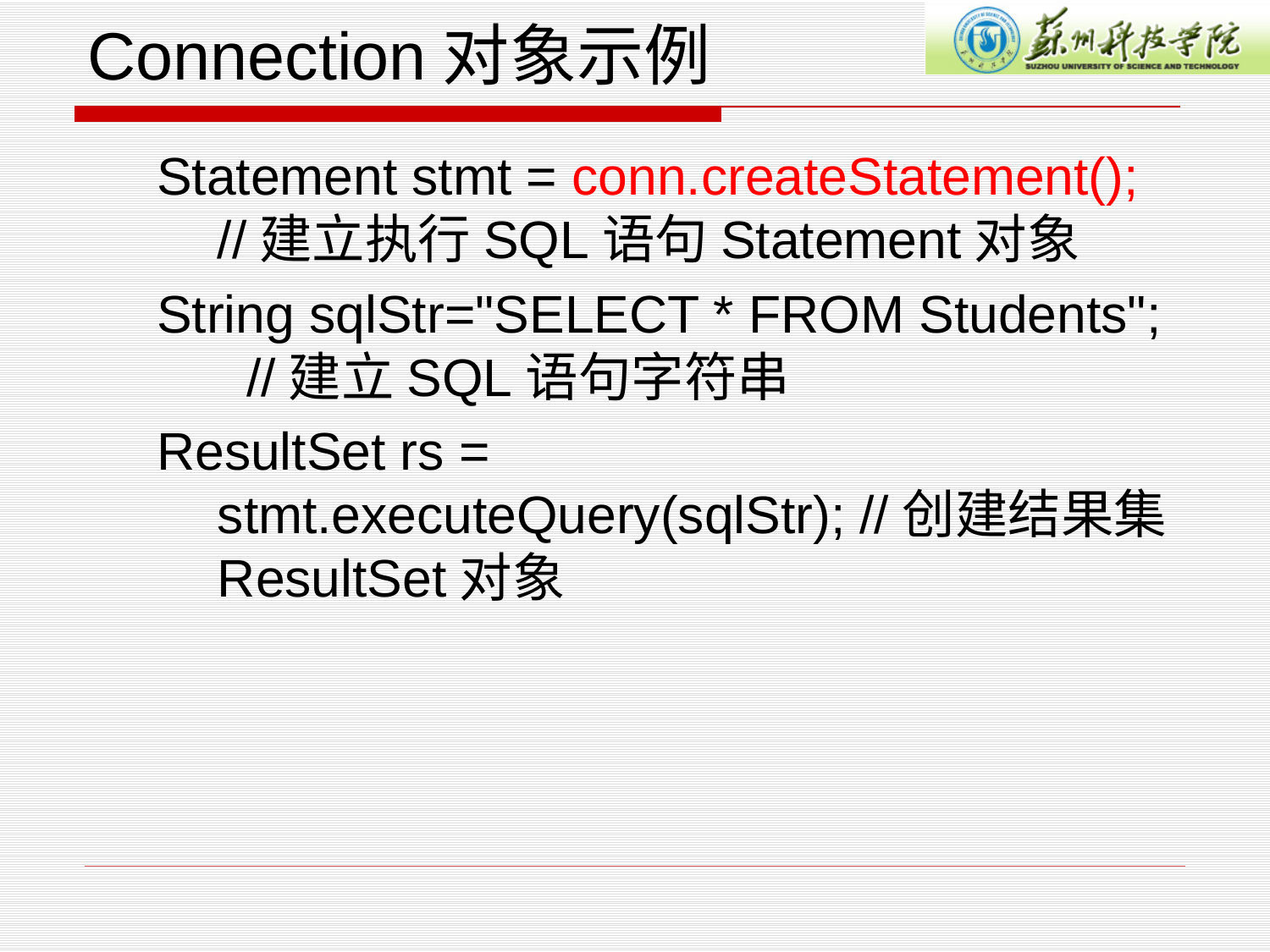

# Connection对象示例
Statement stmt = conn.createStatement();   //建立执行SQL语句Statement对象
String sqlStr="SELECT * FROM Students";    //建立SQL语句字符串
ResultSet rs = stmt.executeQuery(sqlStr); //创建结果集ResultSet对象